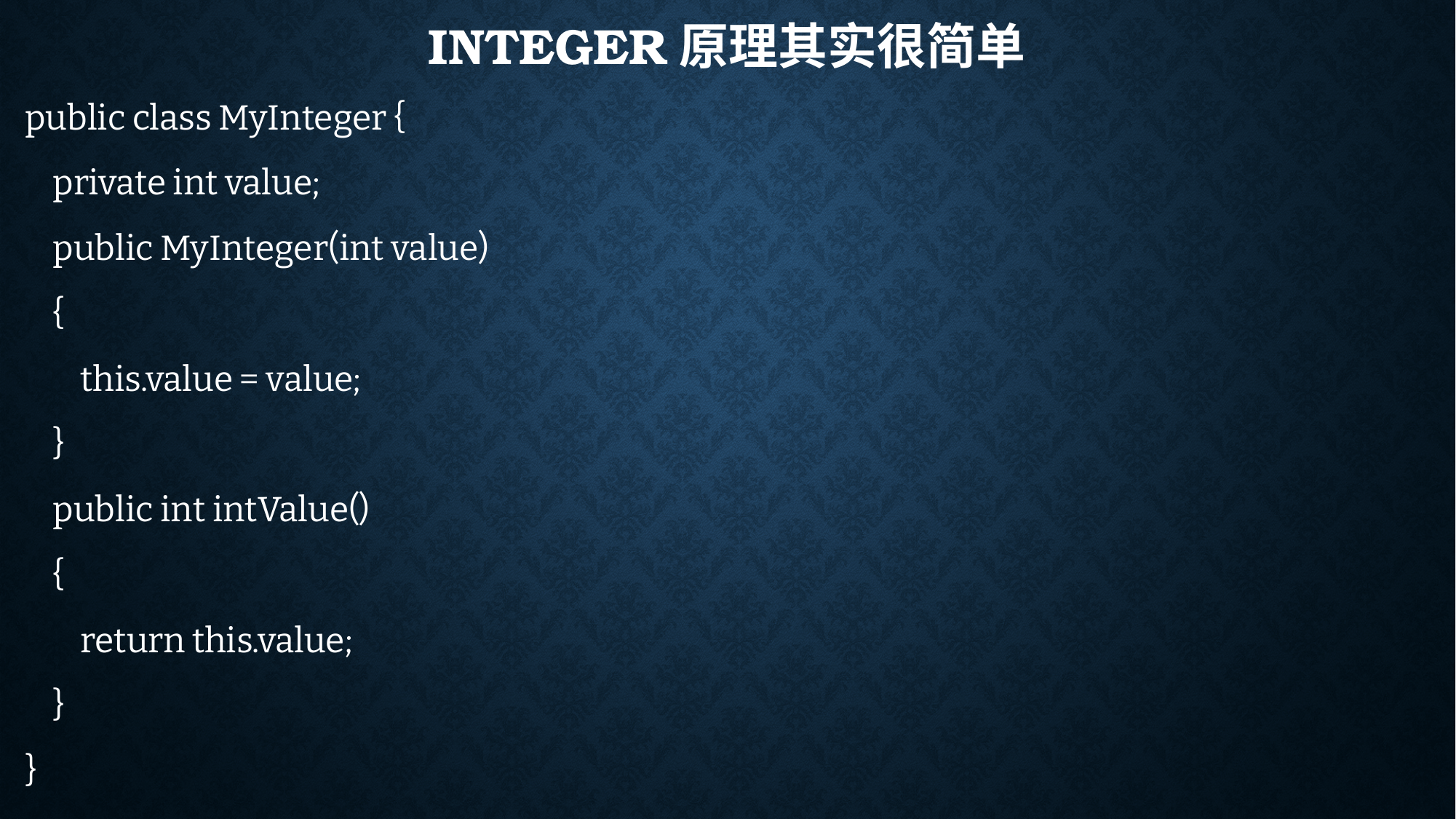

# Integer原理其实很简单
public class MyInteger {
    private int value;
    public MyInteger(int value)
    {
        this.value = value;
    }
    public int intValue()
    {
        return this.value;
    }
}